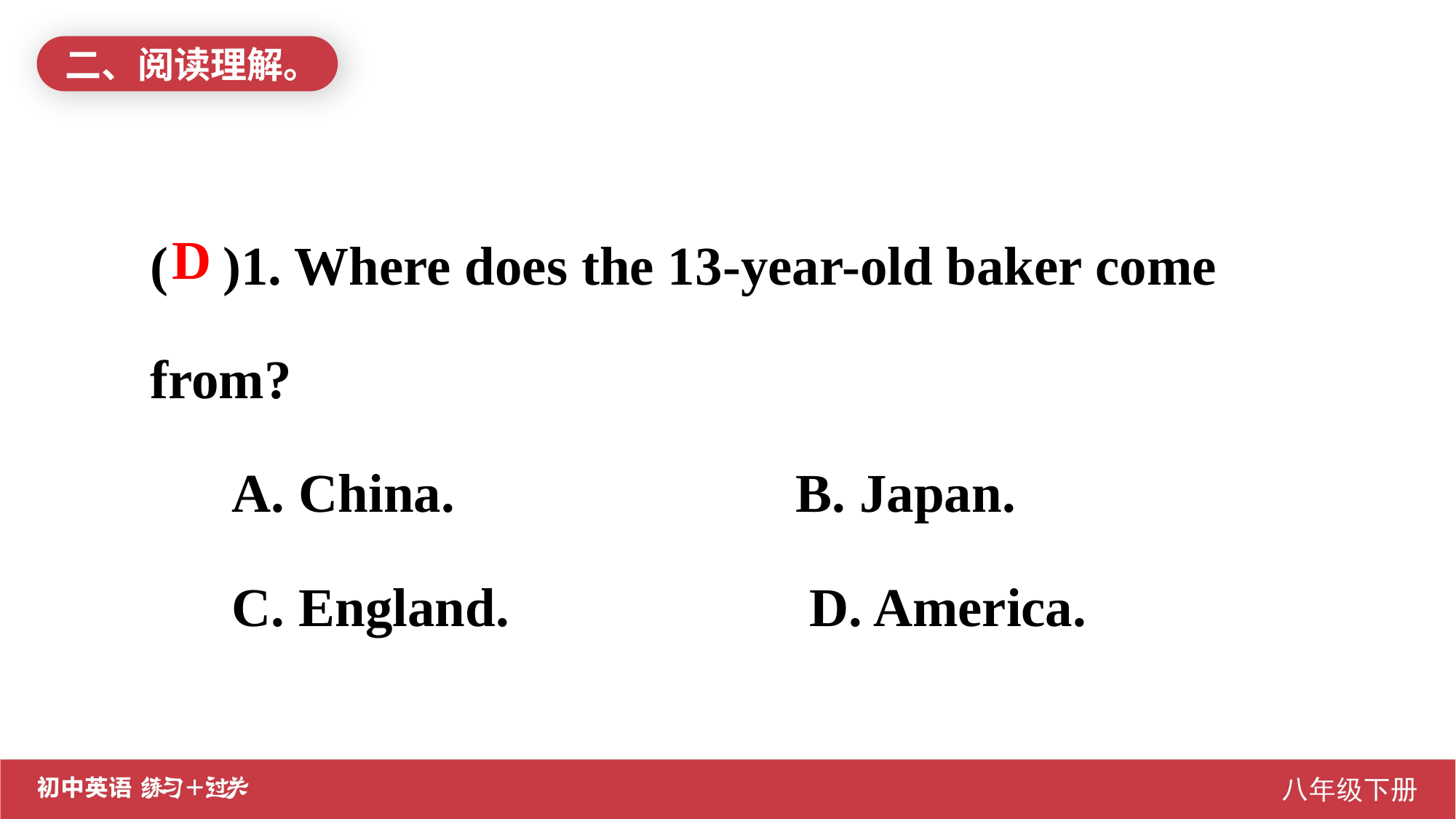

二、阅读理解。
(    )1. Where does the 13-year-old baker come from?
      A. China.                         B. Japan.
      C. England.                      D. America.
D